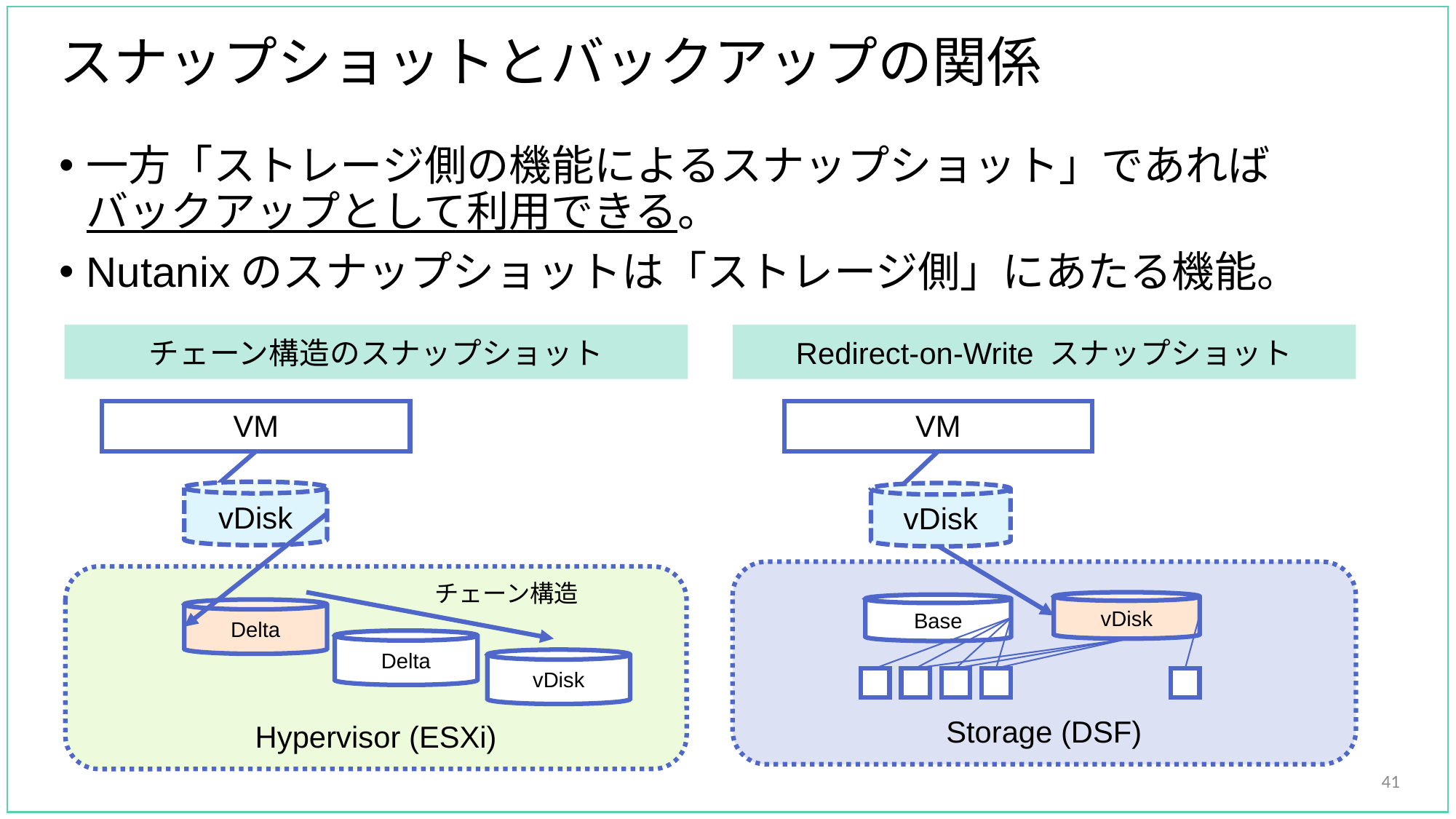

# スナップショットとバックアップの関係
一方「ストレージ側の機能によるスナップショット」であれば
バックアップとして利用できる。
Nutanixのスナップショットは「ストレージ側」にあたる機能。
Redirect-on-Write スナップショット
チェーン構造のスナップショット
VM
VM
vDisk
vDisk
Storage (DSF)
Hypervisor (ESXi)
チェーン構造
vDisk
Base
Delta
Delta
vDisk

41